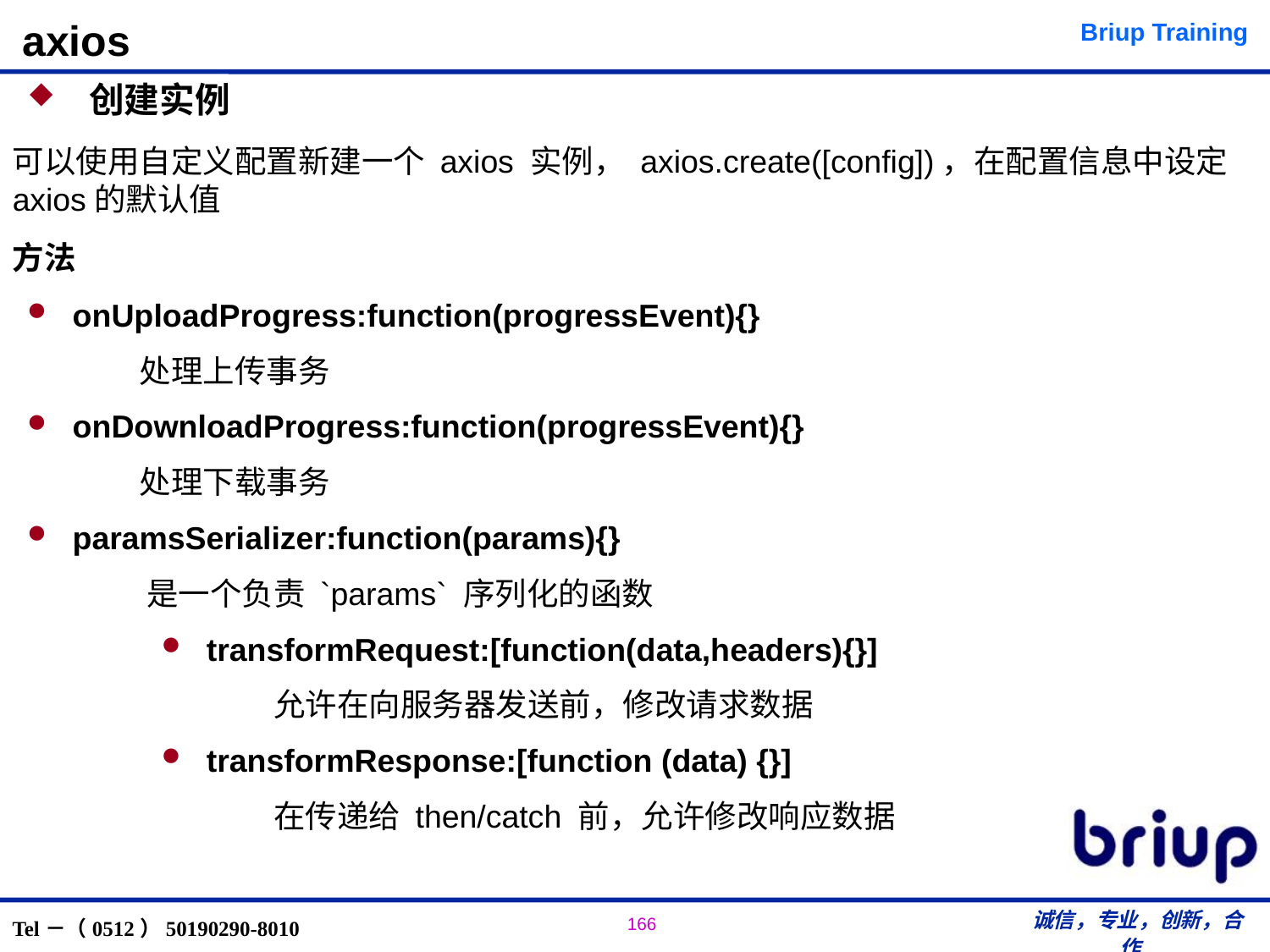

# axios
 创建实例
可以使用自定义配置新建一个 axios 实例， axios.create([config])，在配置信息中设定axios的默认值
方法
onUploadProgress:function(progressEvent){}
	处理上传事务
onDownloadProgress:function(progressEvent){}
	处理下载事务
paramsSerializer:function(params){}
是一个负责 `params` 序列化的函数
transformRequest:[function(data,headers){}]
	允许在向服务器发送前，修改请求数据
transformResponse:[function (data) {}]
	在传递给 then/catch 前，允许修改响应数据